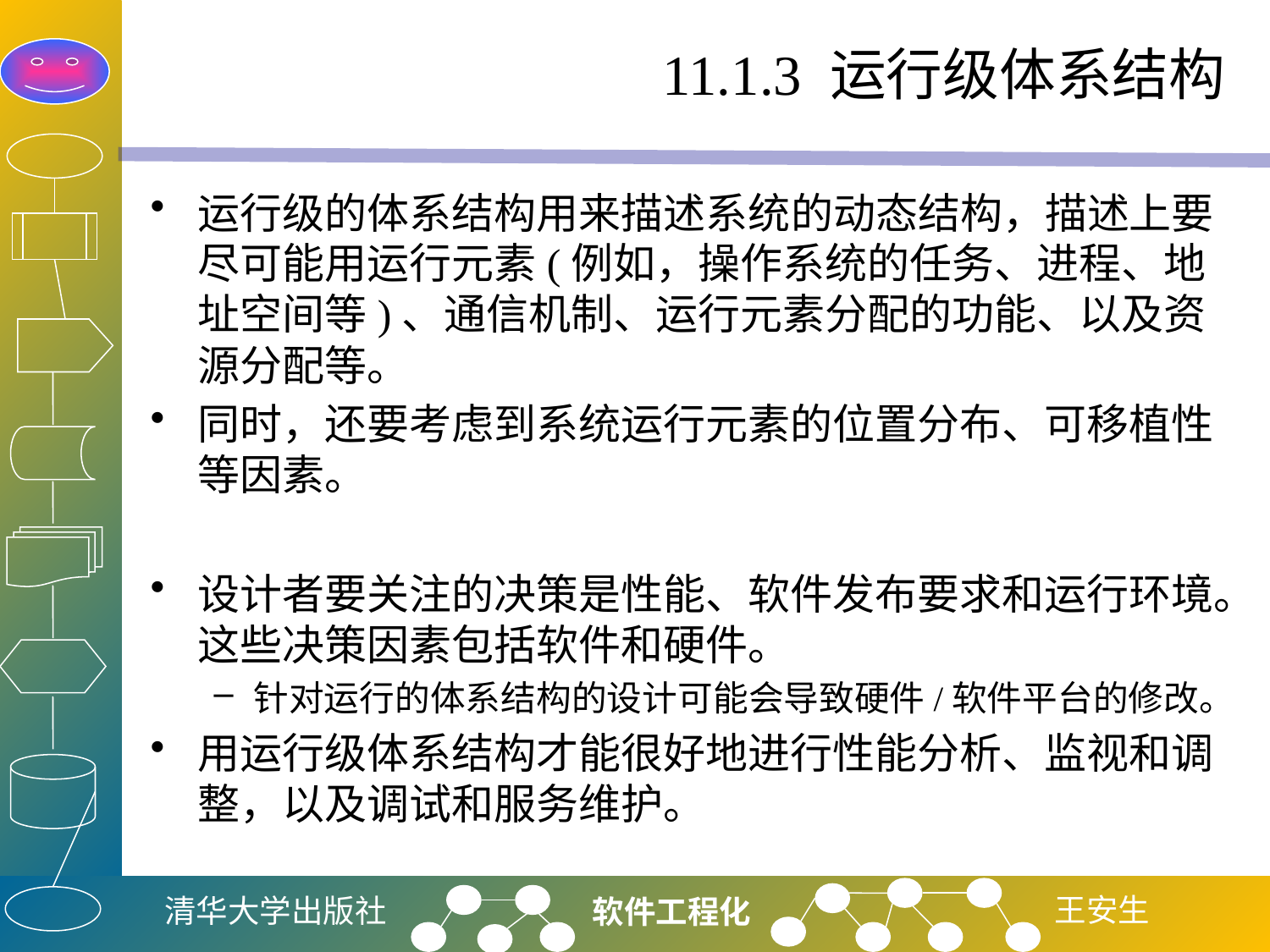

# 11.1.3 运行级体系结构
运行级的体系结构用来描述系统的动态结构，描述上要尽可能用运行元素(例如，操作系统的任务、进程、地址空间等)、通信机制、运行元素分配的功能、以及资源分配等。
同时，还要考虑到系统运行元素的位置分布、可移植性等因素。

设计者要关注的决策是性能、软件发布要求和运行环境。这些决策因素包括软件和硬件。
针对运行的体系结构的设计可能会导致硬件/软件平台的修改。
用运行级体系结构才能很好地进行性能分析、监视和调整，以及调试和服务维护。